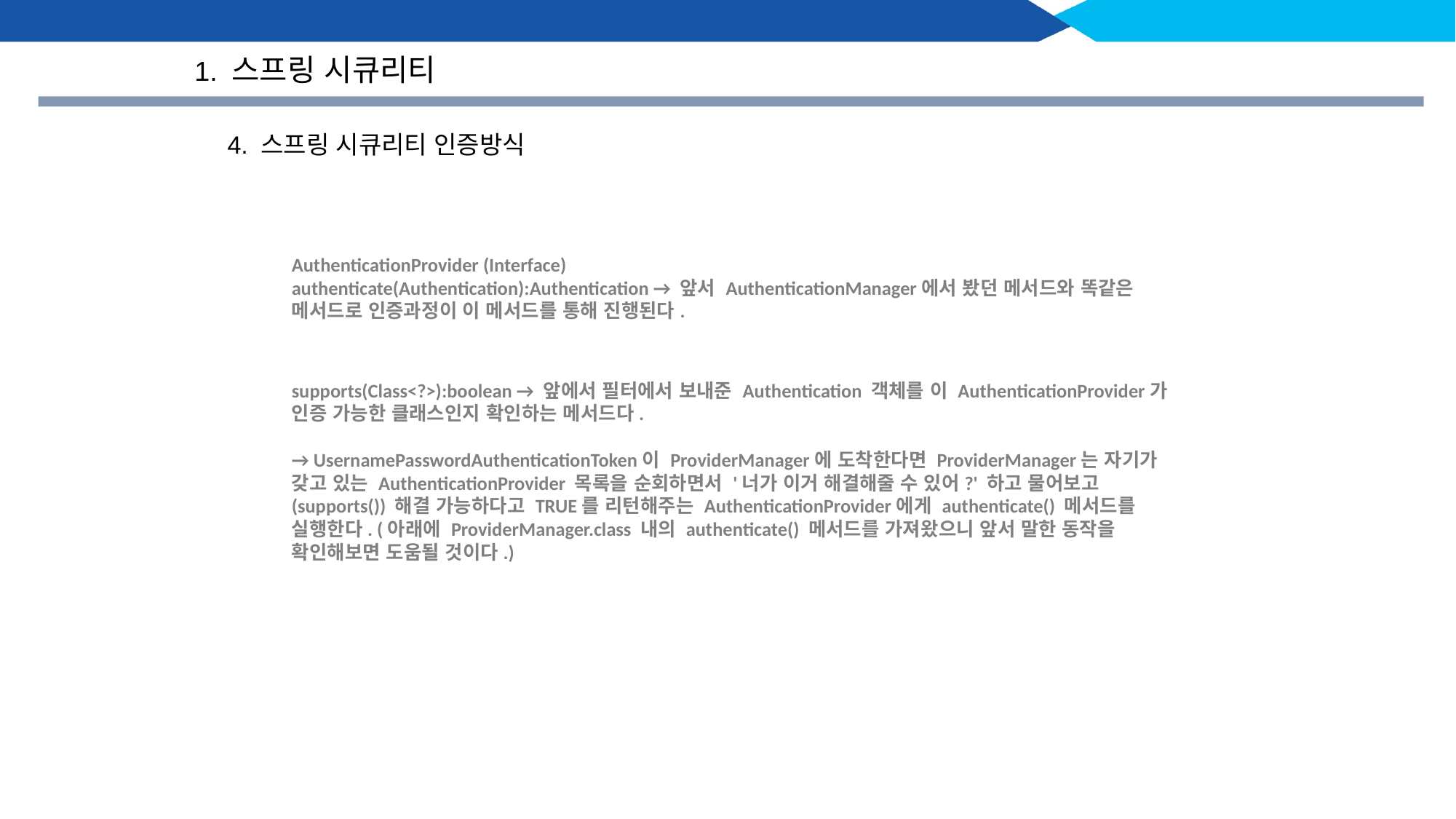

1. 스프링 시큐리티
4. 스프링 시큐리티 인증방식
AuthenticationProvider (Interface)
authenticate(Authentication):Authentication → 앞서 AuthenticationManager에서 봤던 메서드와 똑같은 메서드로 인증과정이 이 메서드를 통해 진행된다.
supports(Class<?>):boolean → 앞에서 필터에서 보내준 Authentication 객체를 이 AuthenticationProvider가
인증 가능한 클래스인지 확인하는 메서드다.

→ UsernamePasswordAuthenticationToken이 ProviderManager에 도착한다면 ProviderManager는 자기가 갖고 있는 AuthenticationProvider 목록을 순회하면서 '너가 이거 해결해줄 수 있어?' 하고 물어보고(supports()) 해결 가능하다고 TRUE를 리턴해주는 AuthenticationProvider에게 authenticate() 메서드를 실행한다. (아래에 ProviderManager.class 내의 authenticate() 메서드를 가져왔으니 앞서 말한 동작을 확인해보면 도움될 것이다.)